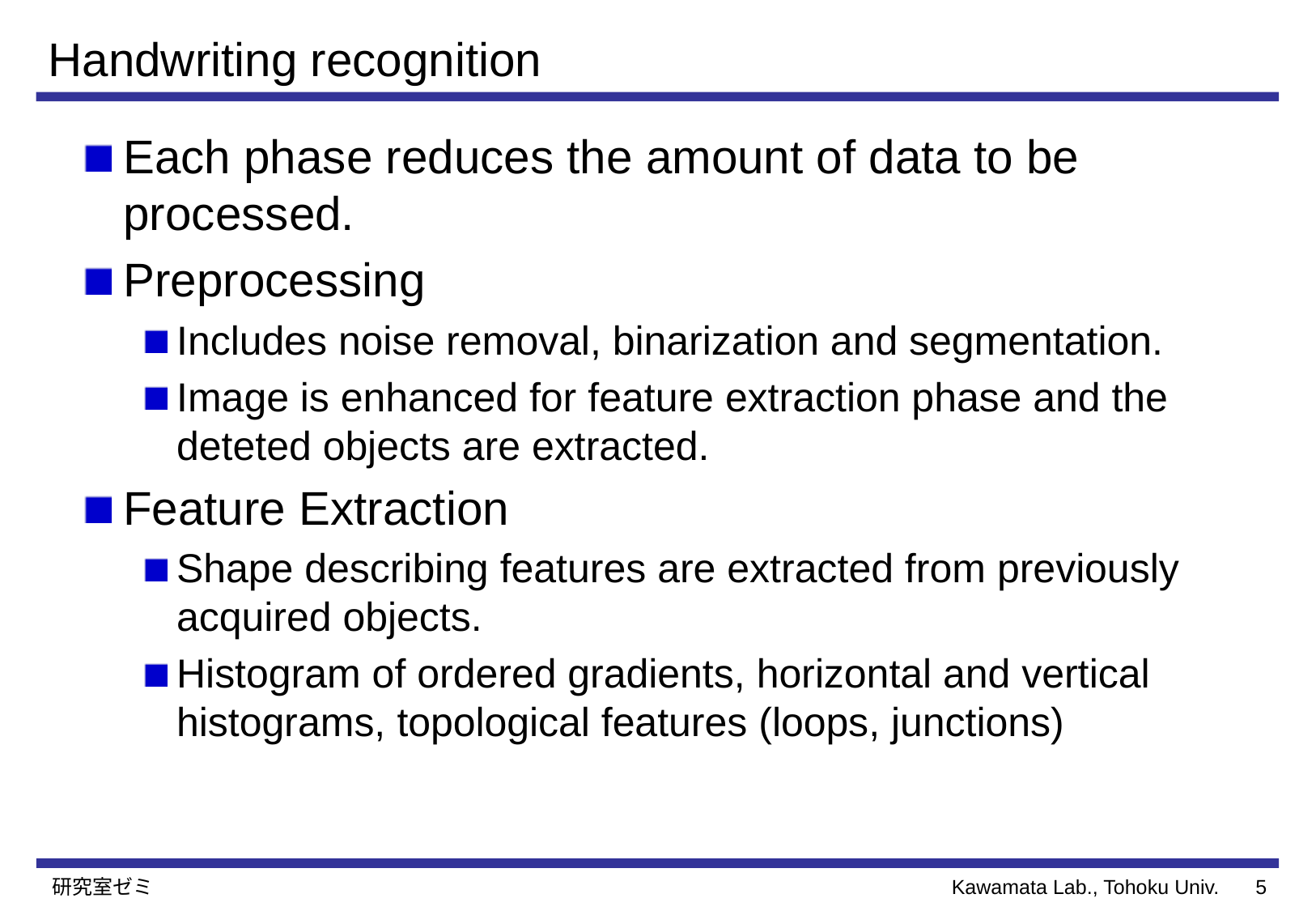

# Handwriting recognition
Each phase reduces the amount of data to be processed.
Preprocessing
Includes noise removal, binarization and segmentation.
Image is enhanced for feature extraction phase and the deteted objects are extracted.
Feature Extraction
Shape describing features are extracted from previously acquired objects.
Histogram of ordered gradients, horizontal and vertical histograms, topological features (loops, junctions)
研究室ゼミ
5